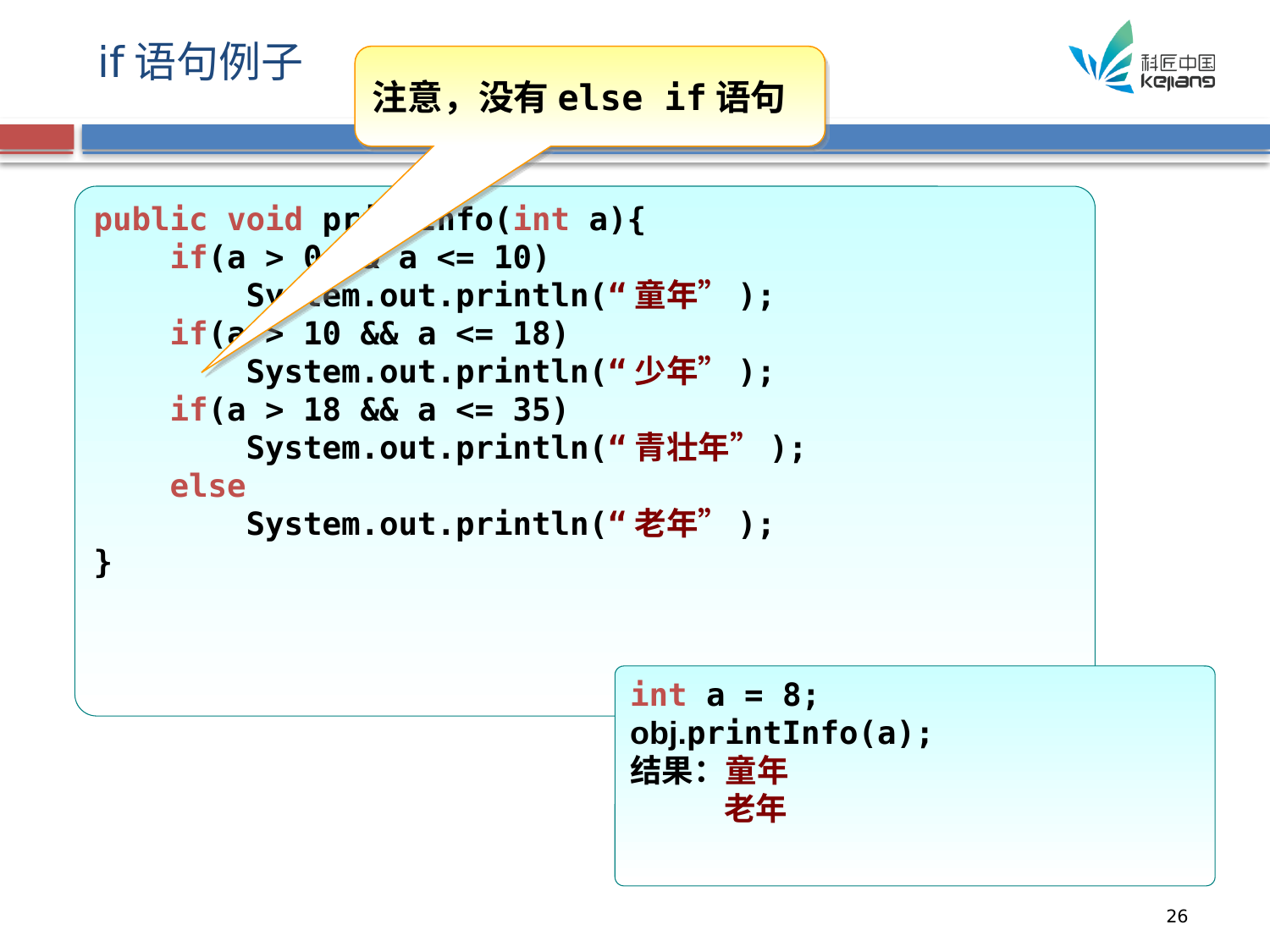

# if语句例子
注意，没有else if语句
public void printInfo(int a){
    if(a > 0 && a <= 10)
        System.out.println(“童年”);
    if(a > 10 && a <= 18)
        System.out.println(“少年”);
    if(a > 18 && a <= 35)
        System.out.println(“青壮年”);
    else
        System.out.println(“老年”);
}
int a = 8;
obj.printInfo(a);
结果：童年
            老年
26